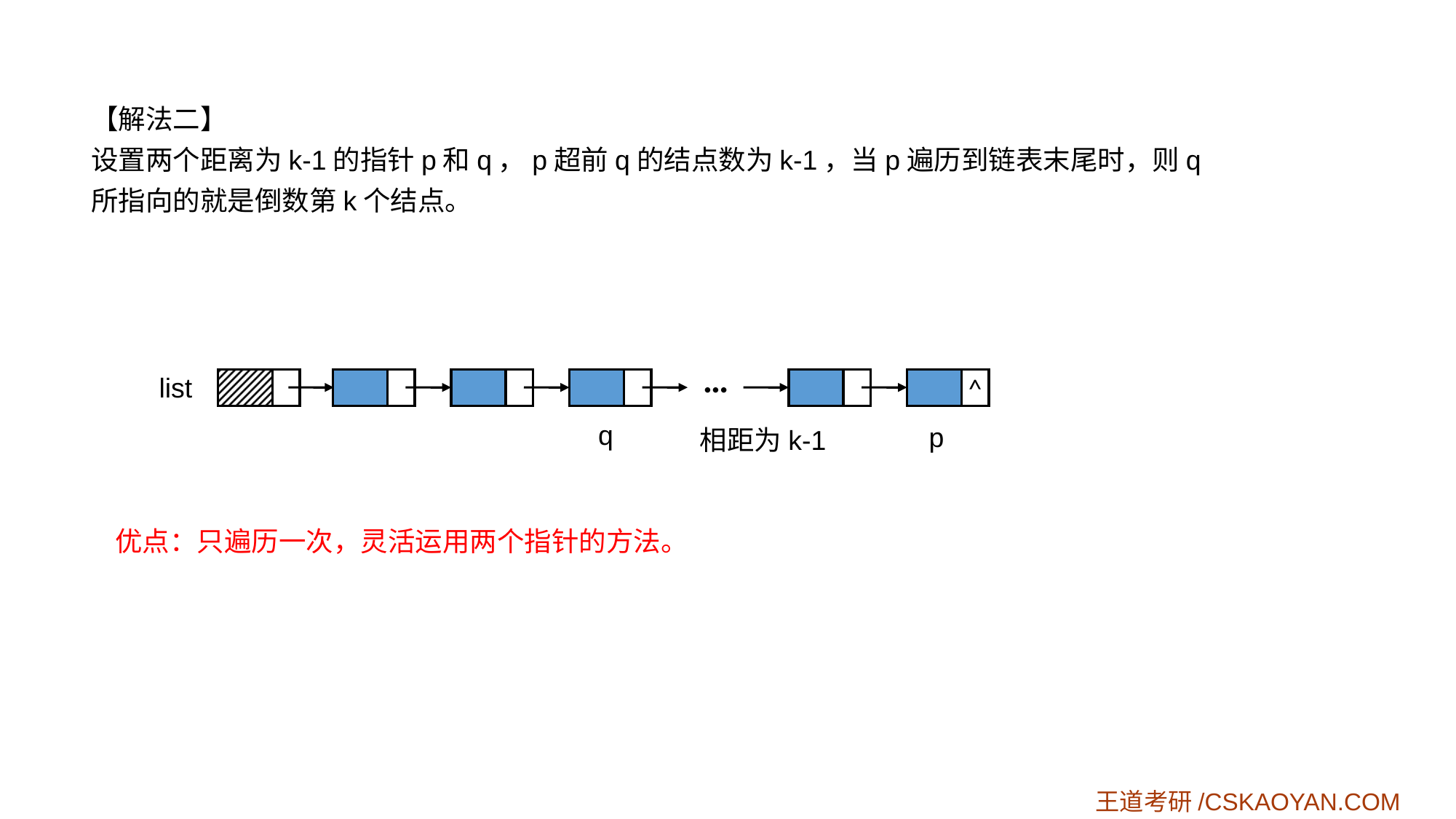

【解法二】
设置两个距离为k-1的指针p和q，p超前q的结点数为k-1，当p遍历到链表末尾时，则q所指向的就是倒数第k个结点。

…

^

list
q
p
相距为k-1
优点：只遍历一次，灵活运用两个指针的方法。
王道考研/CSKAOYAN.COM